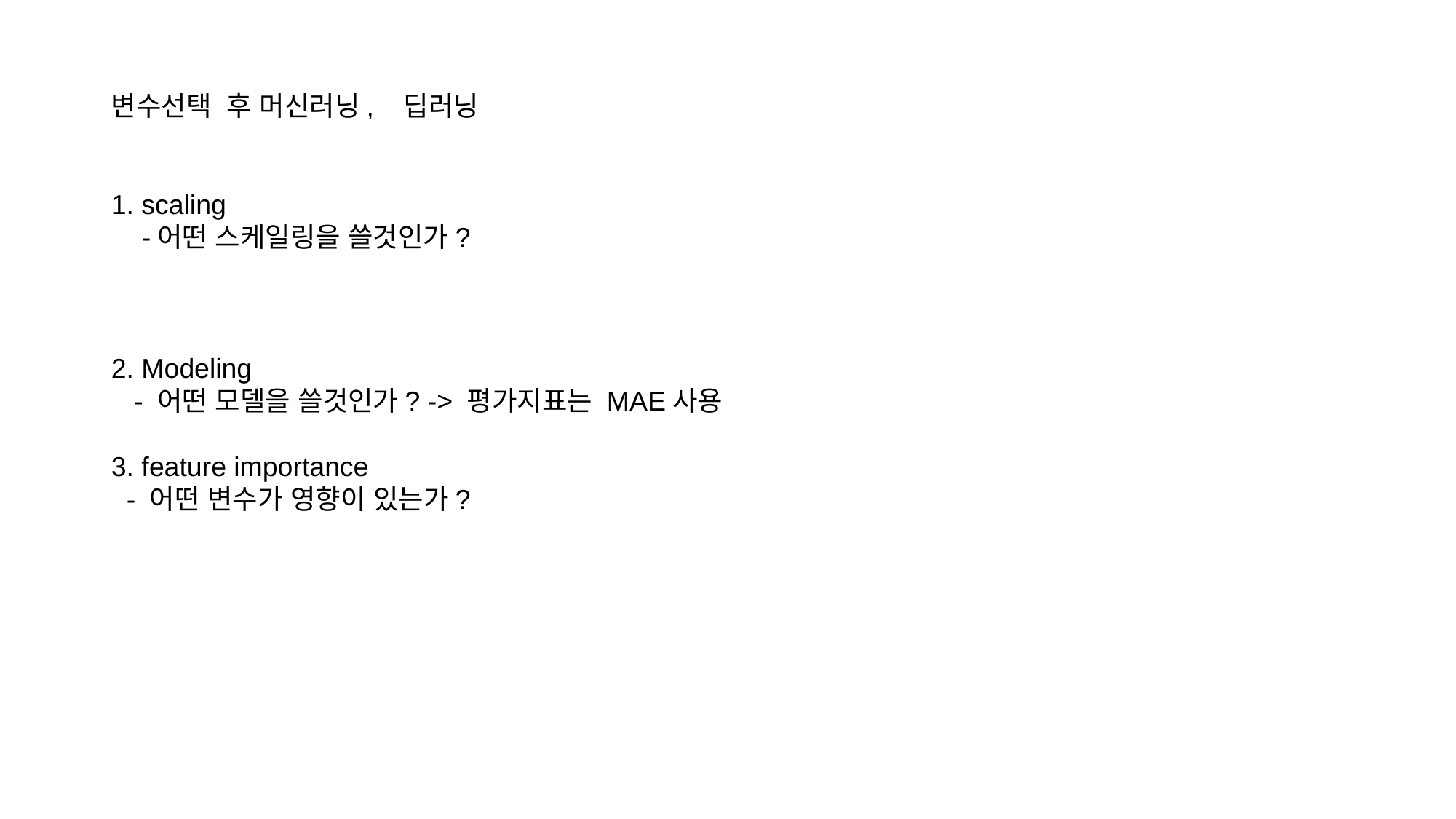

변수선택  후 머신러닝,   딥러닝

1. scaling
    -어떤 스케일링을 쓸것인가?

2. Modeling
   - 어떤 모델을 쓸것인가? -> 평가지표는 MAE사용

3. feature importance
  - 어떤 변수가 영향이 있는가?